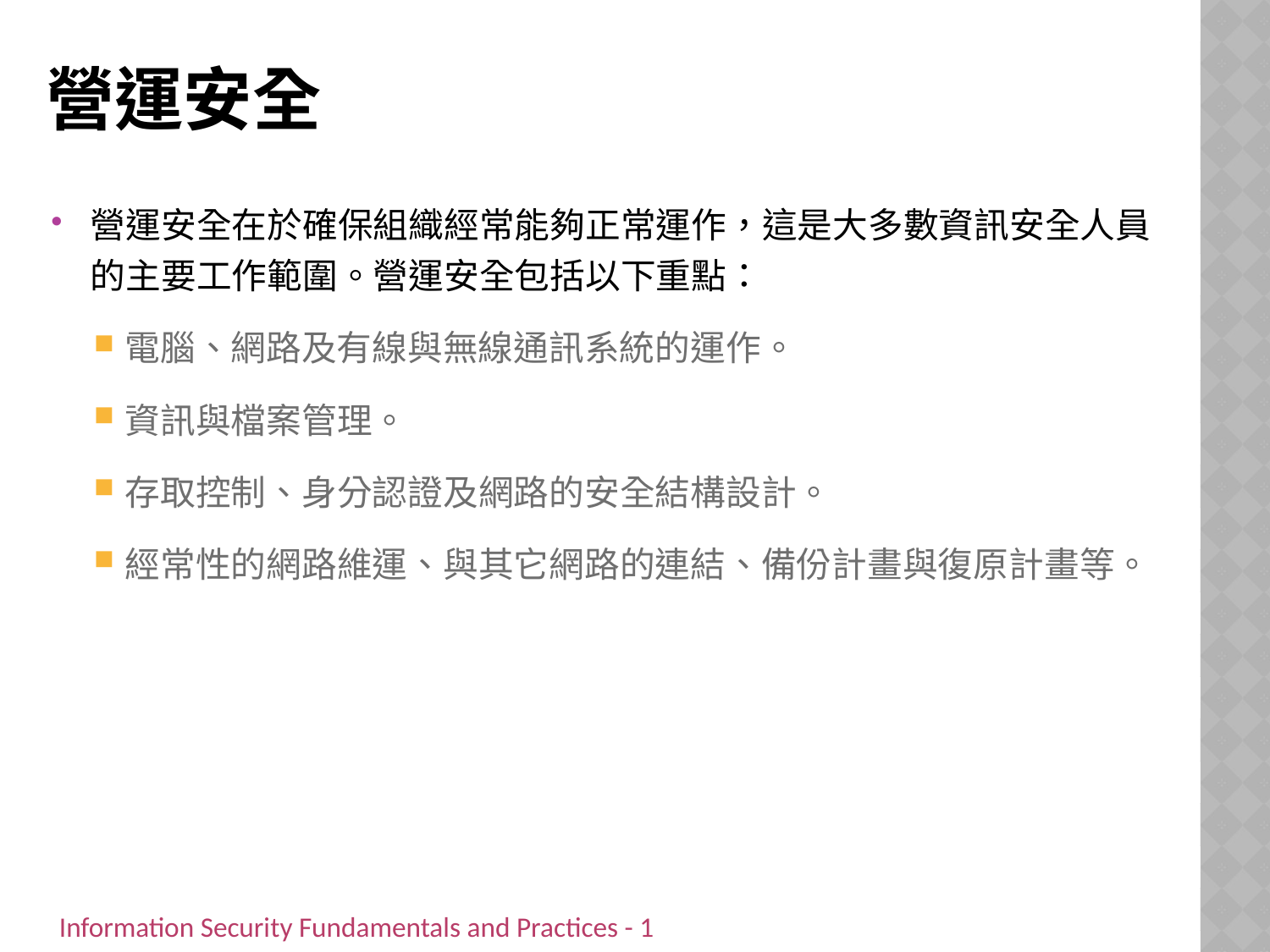

# 營運安全
營運安全在於確保組織經常能夠正常運作，這是大多數資訊安全人員的主要工作範圍。營運安全包括以下重點：
電腦、網路及有線與無線通訊系統的運作。
資訊與檔案管理。
存取控制、身分認證及網路的安全結構設計。
經常性的網路維運、與其它網路的連結、備份計畫與復原計畫等。